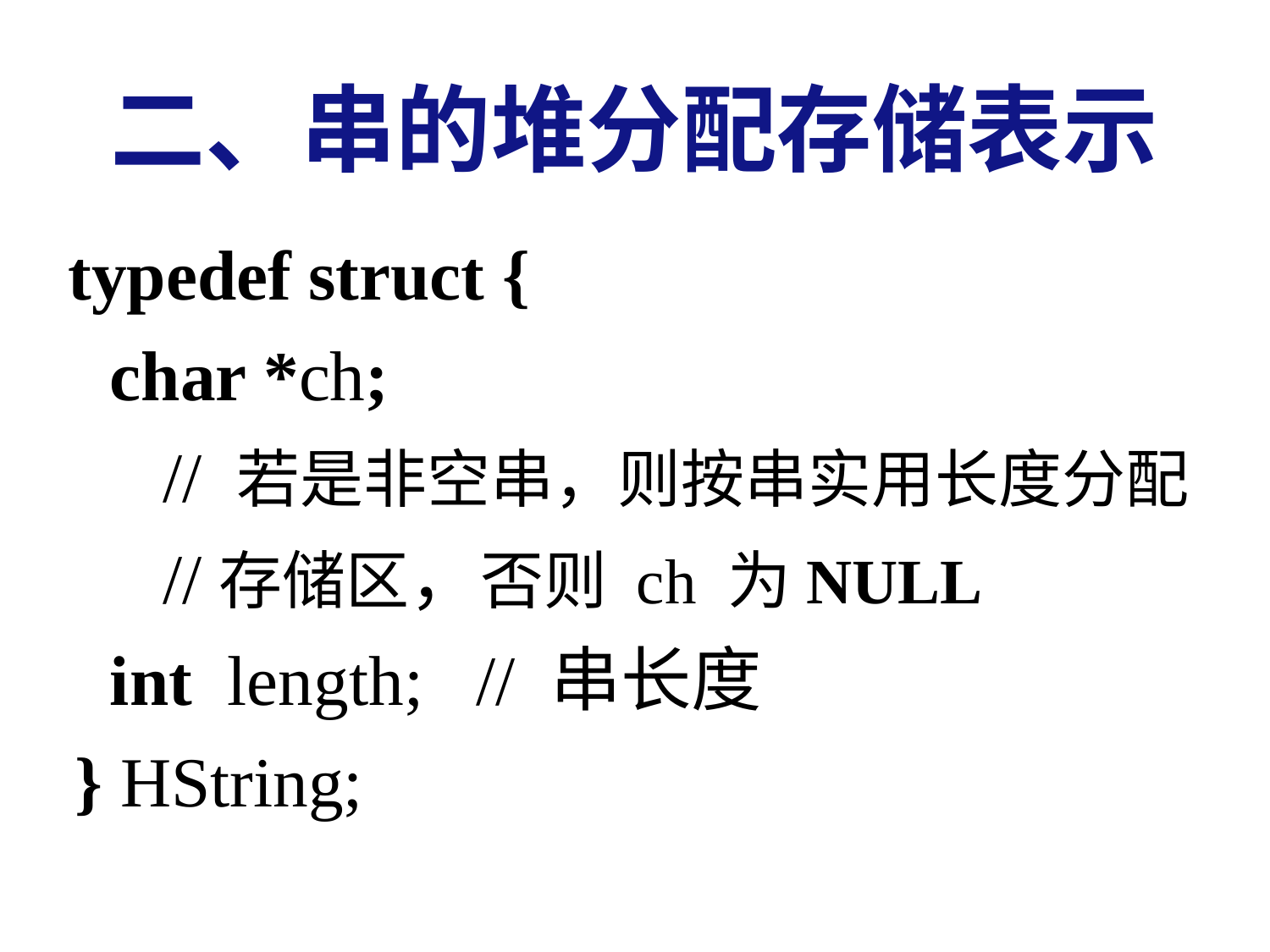

二、串的堆分配存储表示
 typedef struct {
   char *ch;
      // 若是非空串，则按串实用长度分配
      //存储区，否则 ch 为NULL
   int  length;   // 串长度
 } HString;